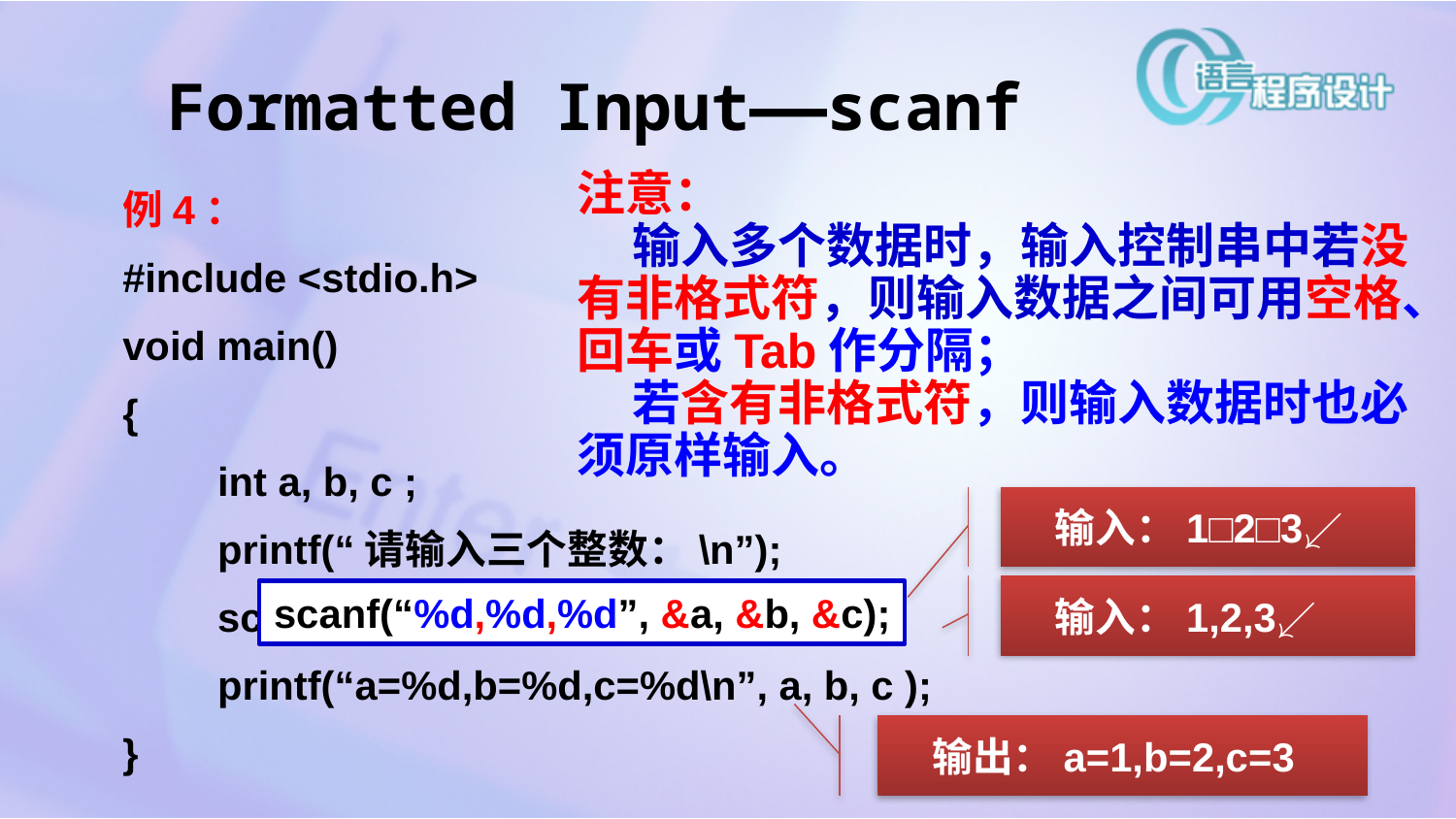

# Formatted Input——scanf
例4：
#include <stdio.h>
void main()
{
  int a, b, c ;
  printf(“请输入三个整数：\n”);
  scanf(“%d%d%d”, &a, &b, &c);
  printf(“a=%d,b=%d,c=%d\n”, a, b, c );
}
注意：
    输入多个数据时，输入控制串中若没有非格式符，则输入数据之间可用空格、回车或Tab作分隔；
    若含有非格式符，则输入数据时也必须原样输入。
输入：1□2□3↙
输入：1,2,3↙
scanf(“%d,%d,%d”, &a, &b, &c);
输出：a=1,b=2,c=3